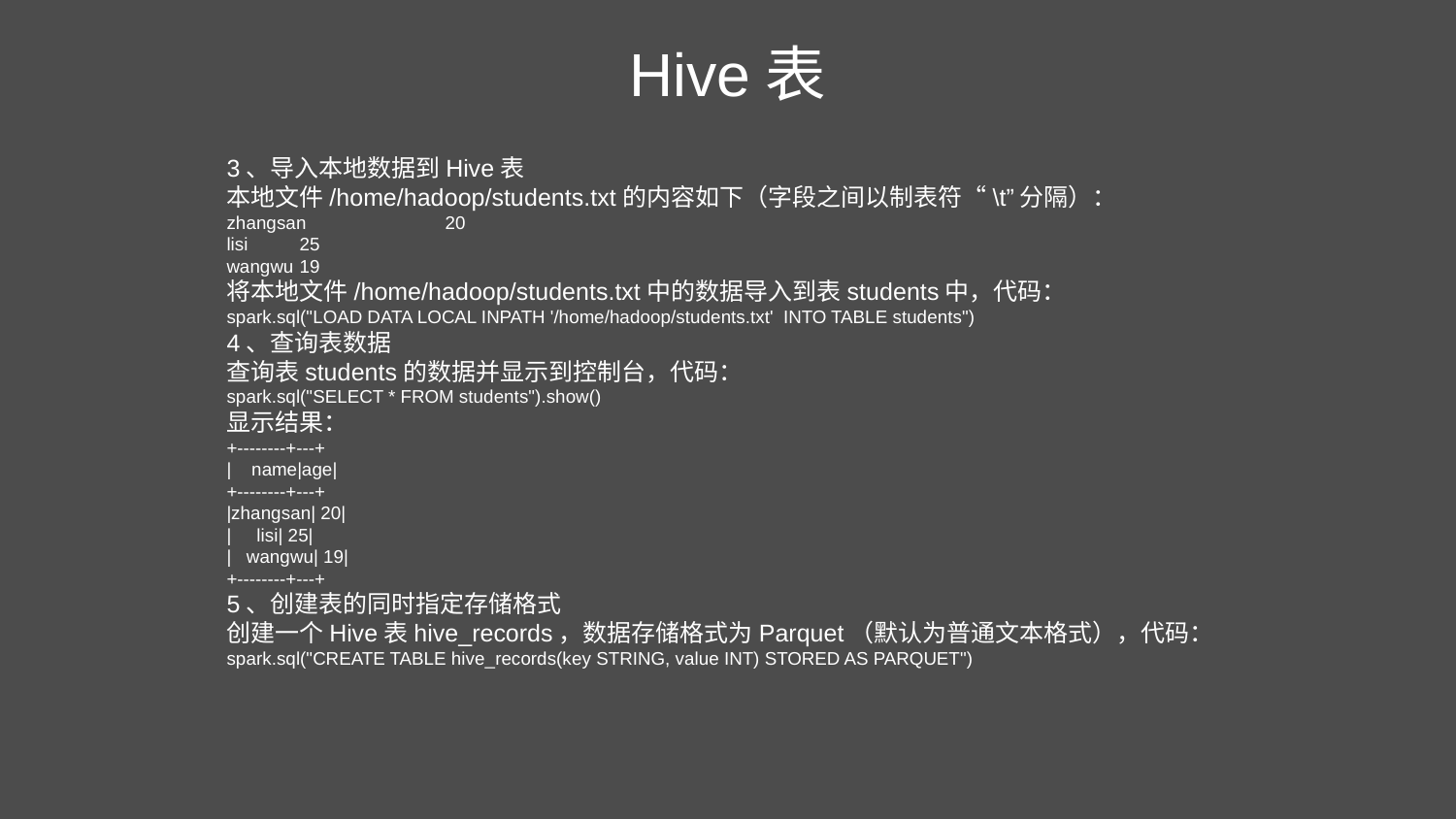

Hive表

3、导入本地数据到Hive表
本地文件/home/hadoop/students.txt的内容如下（字段之间以制表符“\t”分隔）：
zhangsan	20
lisi	25
wangwu	19
将本地文件/home/hadoop/students.txt中的数据导入到表students中，代码：
spark.sql("LOAD DATA LOCAL INPATH '/home/hadoop/students.txt'  INTO TABLE students")
4、查询表数据
查询表students的数据并显示到控制台，代码：
spark.sql("SELECT * FROM students").show()
显示结果：
+--------+---+
|    name|age|
+--------+---+
|zhangsan| 20|
|     lisi| 25|
|   wangwu| 19|
+--------+---+
5、创建表的同时指定存储格式
创建一个Hive表hive_records，数据存储格式为Parquet（默认为普通文本格式），代码：
spark.sql("CREATE TABLE hive_records(key STRING, value INT) STORED AS PARQUET")